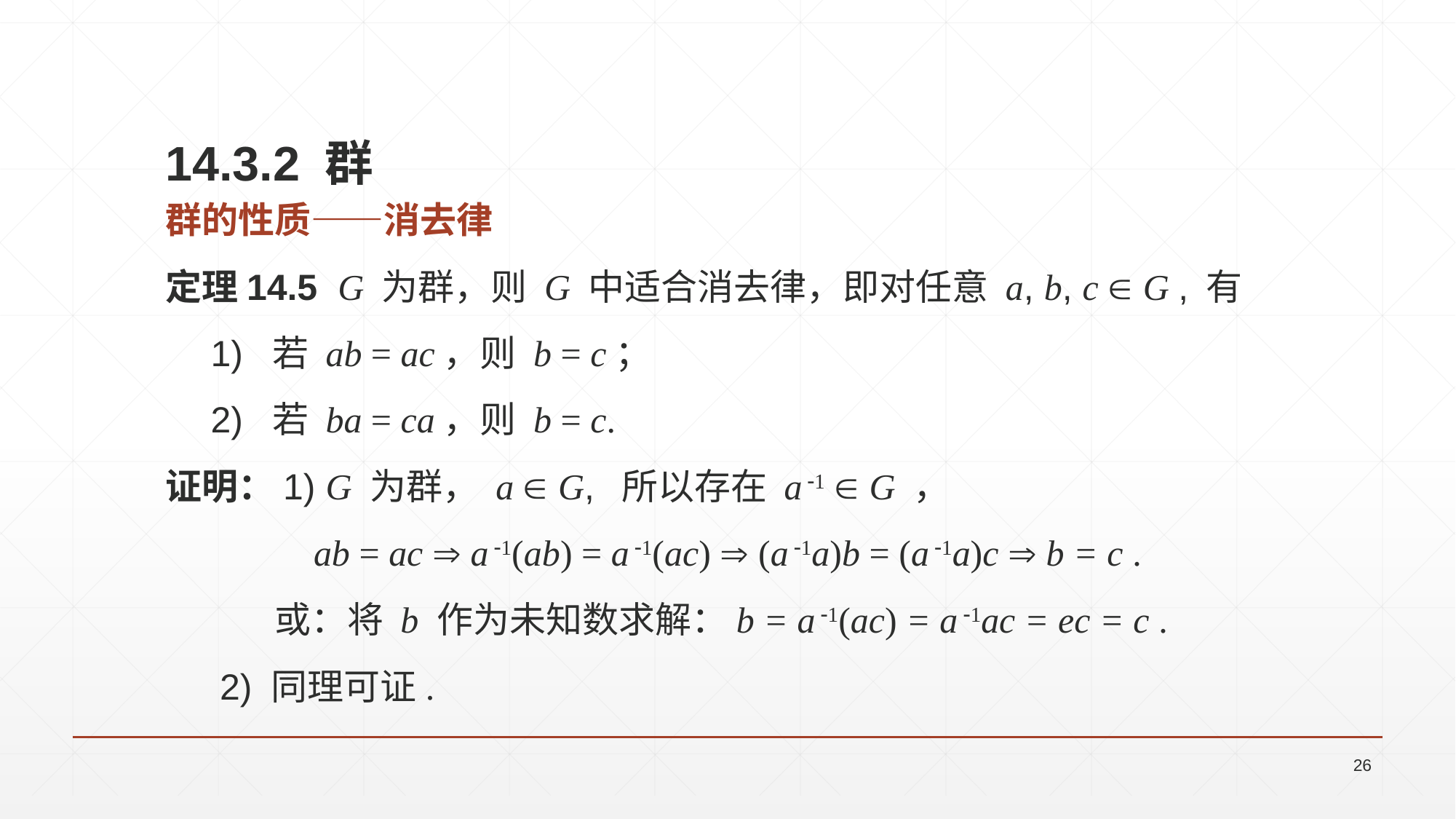

14.3.2 群
群的性质——消去律
定理14.5  G 为群，则 G 中适合消去律，即对任意 a, b, c ∈ G , 有
     1)  若 ab = ac，则 b = c；
     2)  若 ba = ca，则 b = c.
证明：1) G 为群， a ∈ G,  所以存在 a −1 ∈ G ，
ab = ac ⇒ a −1(ab) = a −1(ac) ⇒ (a −1a)b = (a −1a)c ⇒ b = c .
	或：将 b 作为未知数求解：b = a −1(ac) = a −1ac = ec = c .
      2) 同理可证.
26